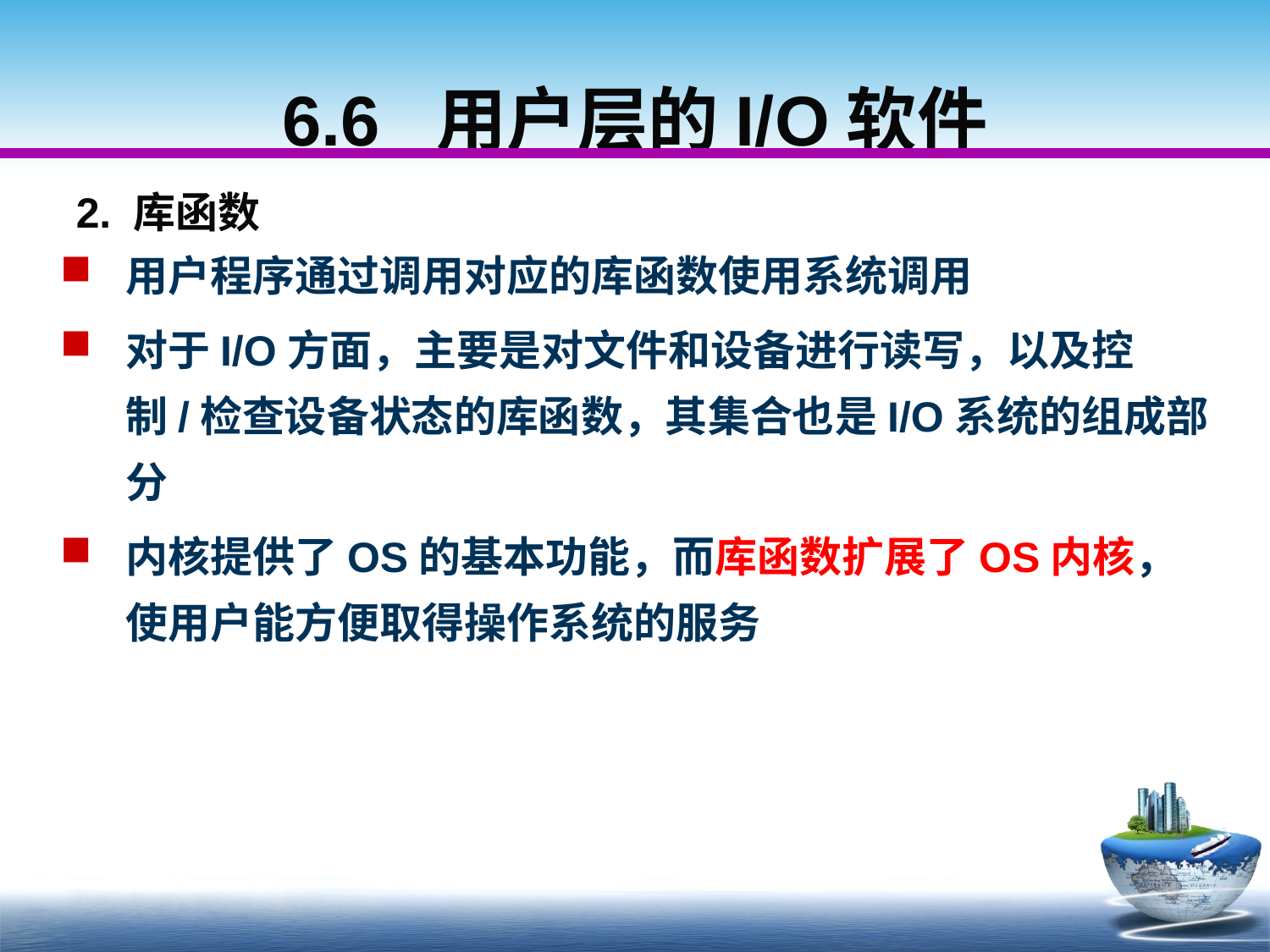

# 6.6  用户层的I/O软件
2. 库函数

用户程序通过调用对应的库函数使用系统调用
对于I/O方面，主要是对文件和设备进行读写，以及控制/检查设备状态的库函数，其集合也是I/O系统的组成部分
内核提供了OS的基本功能，而库函数扩展了OS内核，使用户能方便取得操作系统的服务